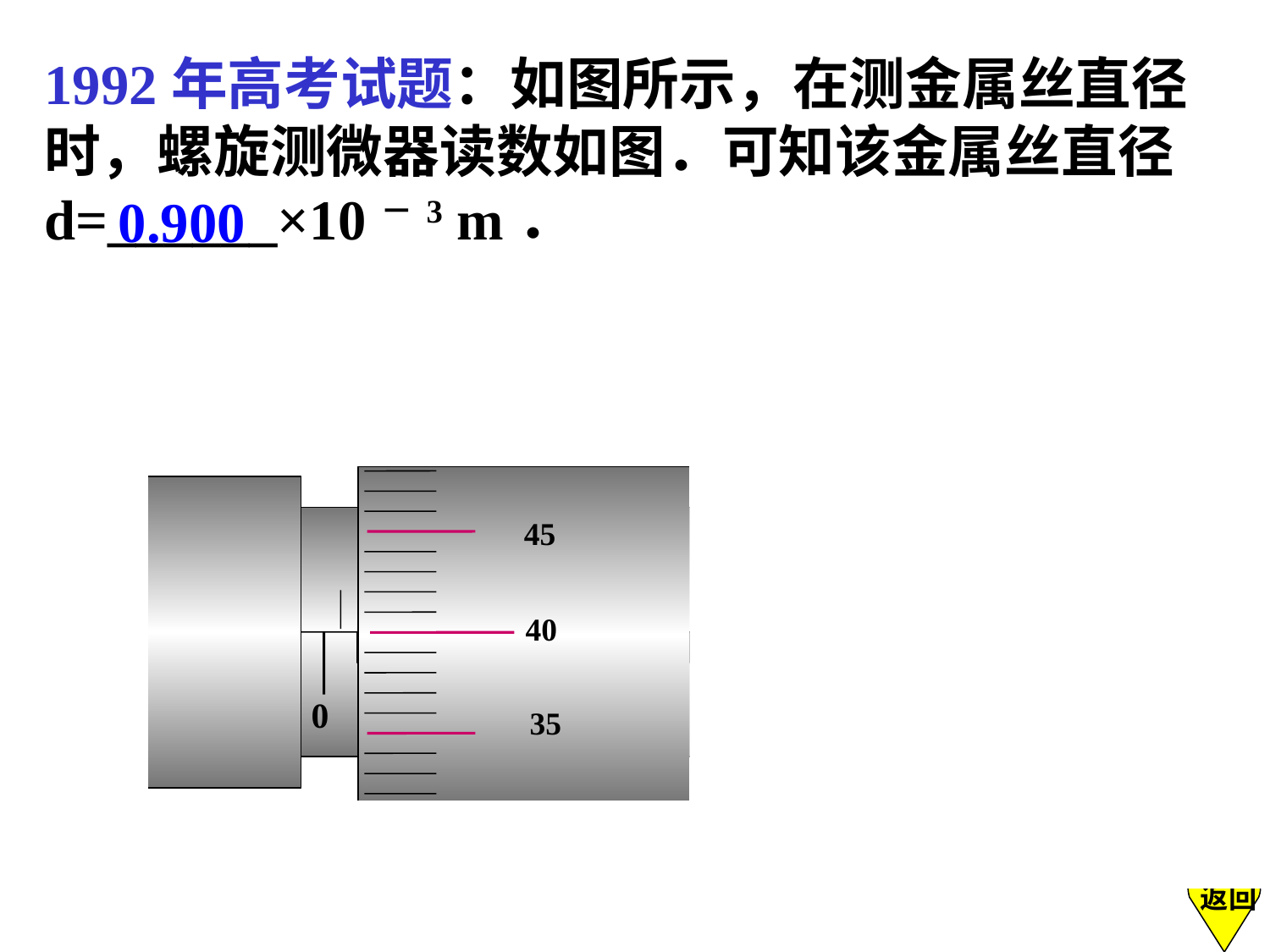

1992年高考试题：如图所示，在测金属丝直径时，螺旋测微器读数如图．可知该金属丝直径d=______×10－3 m．
0.900

30

45

40

35

10

5

15

0

10

20

返回